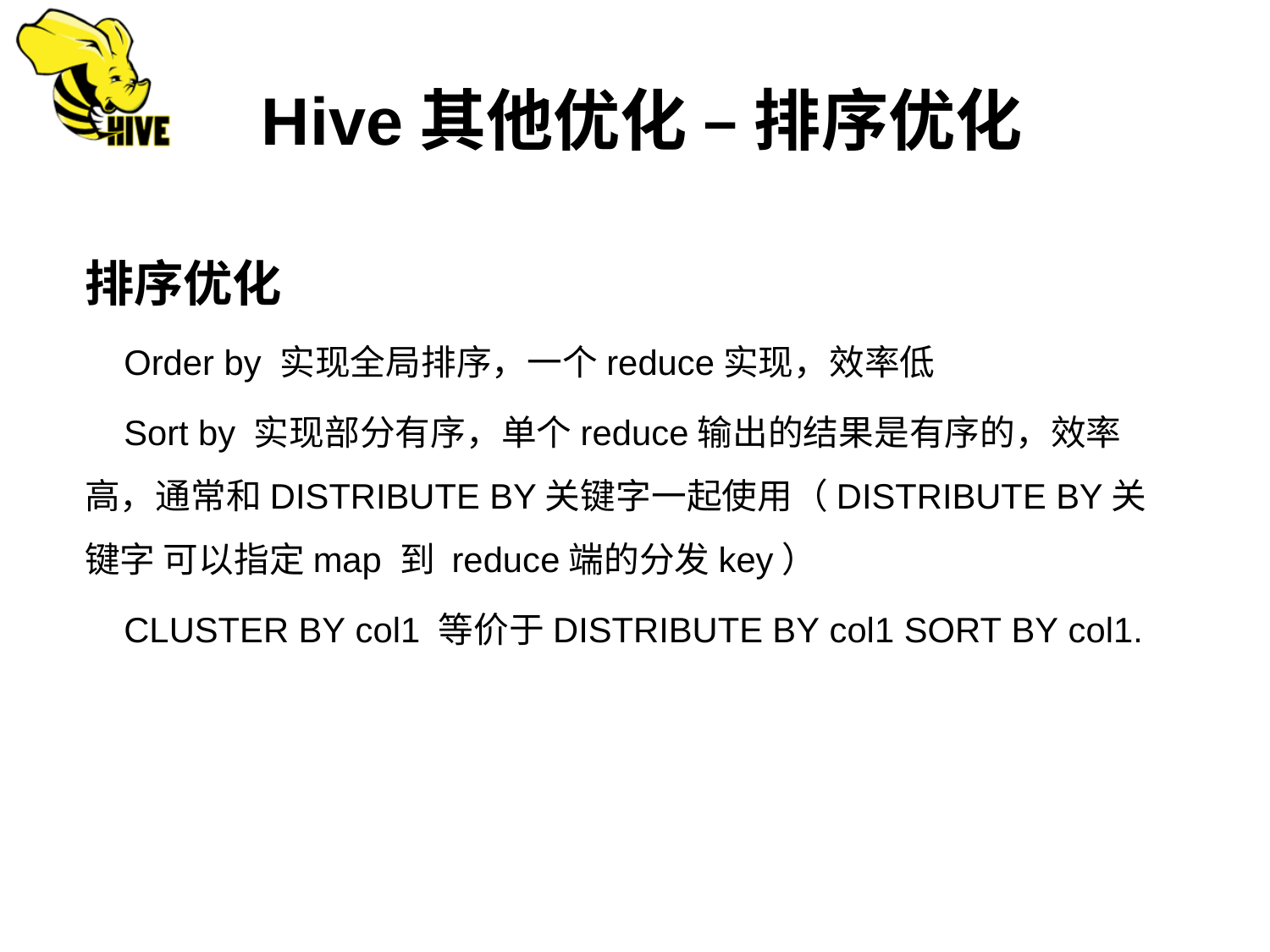

Hive其他优化 – 排序优化
排序优化
    Order by 实现全局排序，一个reduce实现，效率低
    Sort by 实现部分有序，单个reduce输出的结果是有序的，效率高，通常和DISTRIBUTE BY关键字一起使用（DISTRIBUTE BY关键字 可以指定map 到 reduce端的分发key）
    CLUSTER BY col1 等价于DISTRIBUTE BY col1 SORT BY col1.